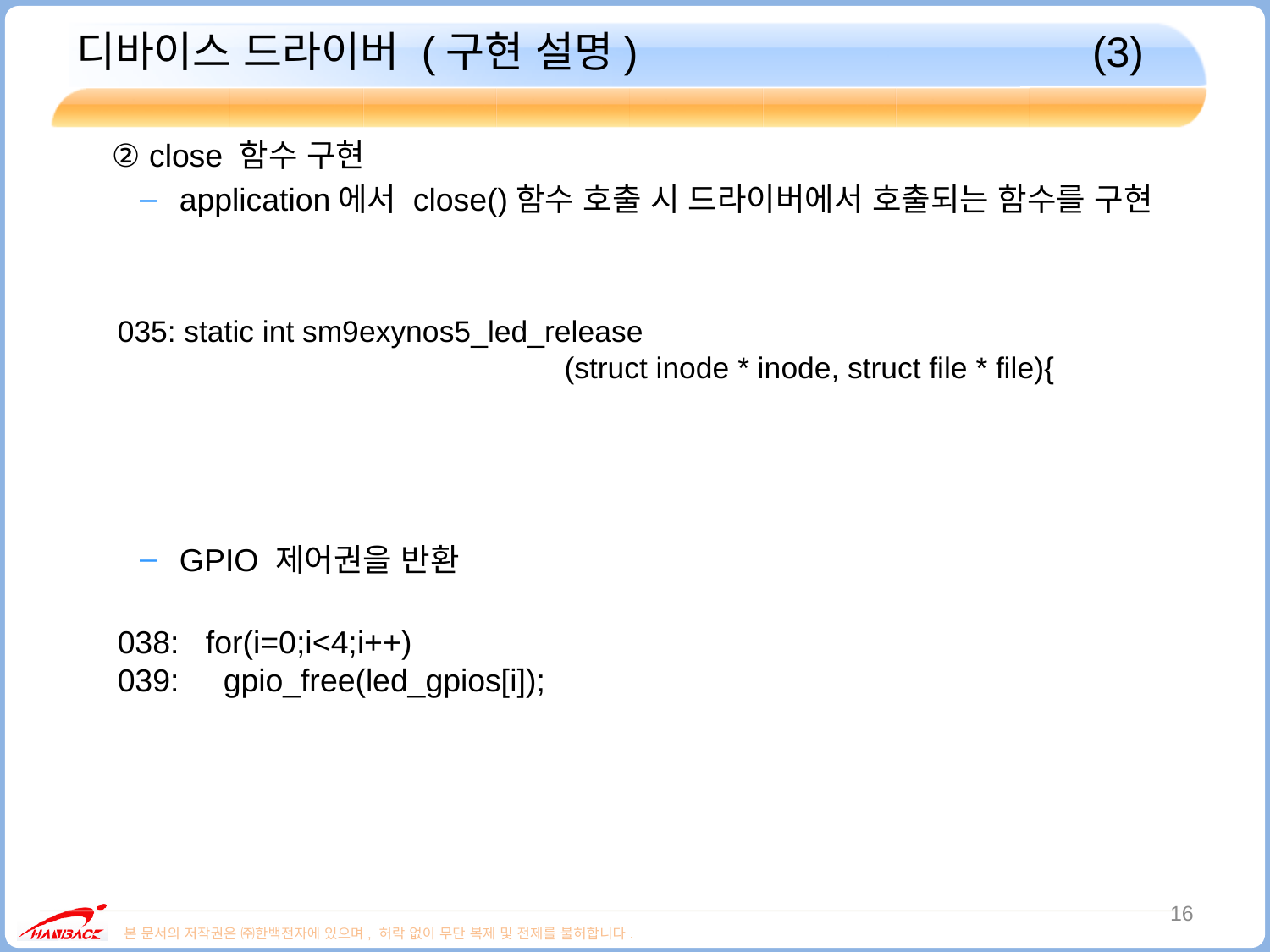

# 디바이스 드라이버 (구현 설명)				(3)
    ② close 함수 구현
application에서 close()함수 호출 시 드라이버에서 호출되는 함수를 구현

GPIO 제어권을 반환

035: static int sm9exynos5_led_release
			        (struct inode * inode, struct file * file){
038:   for(i=0;i<4;i++)
039:     gpio_free(led_gpios[i]);
16